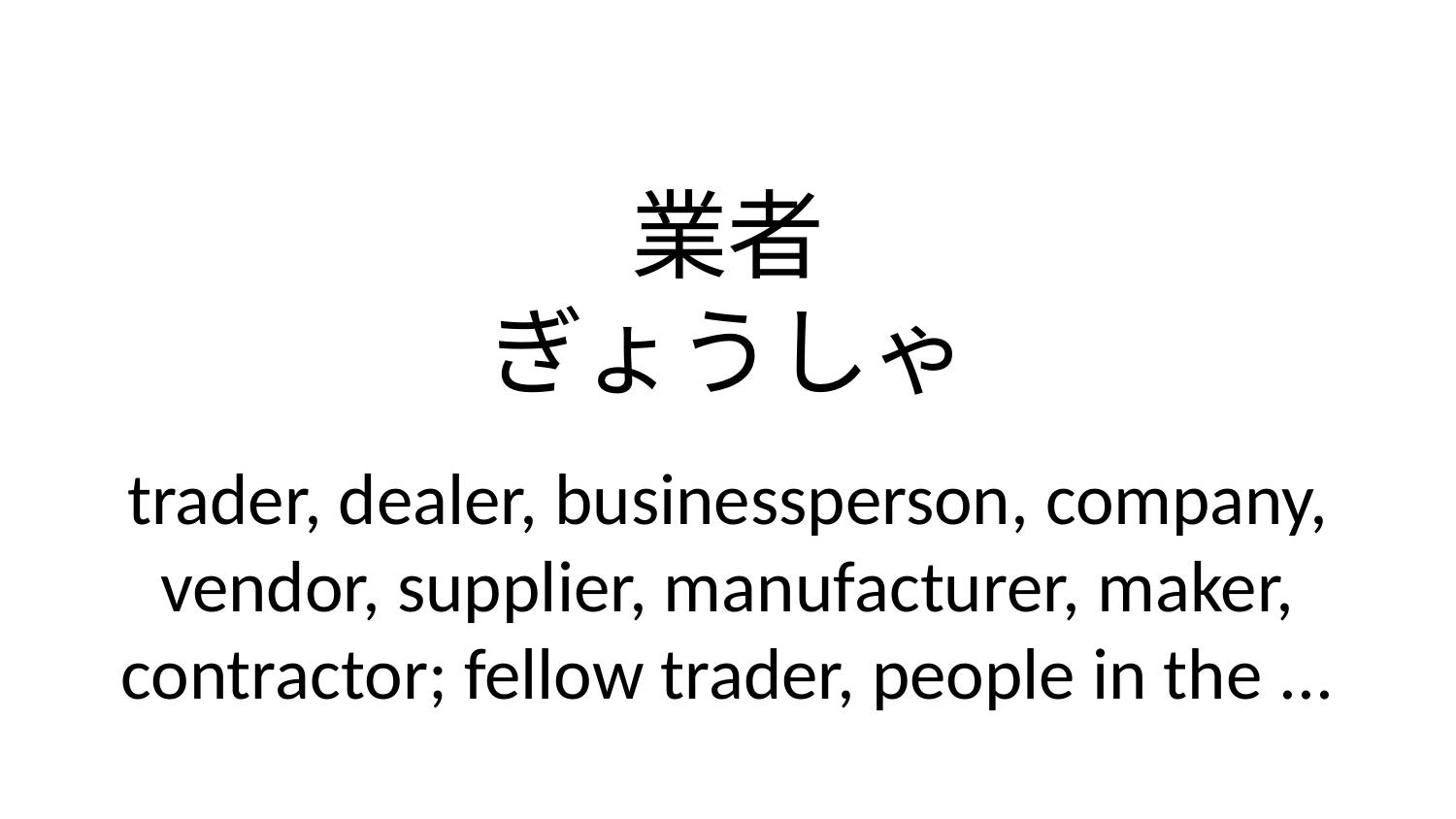

業者
ぎょうしゃ
trader, dealer, businessperson, company, vendor, supplier, manufacturer, maker, contractor; fellow trader, people in the ...